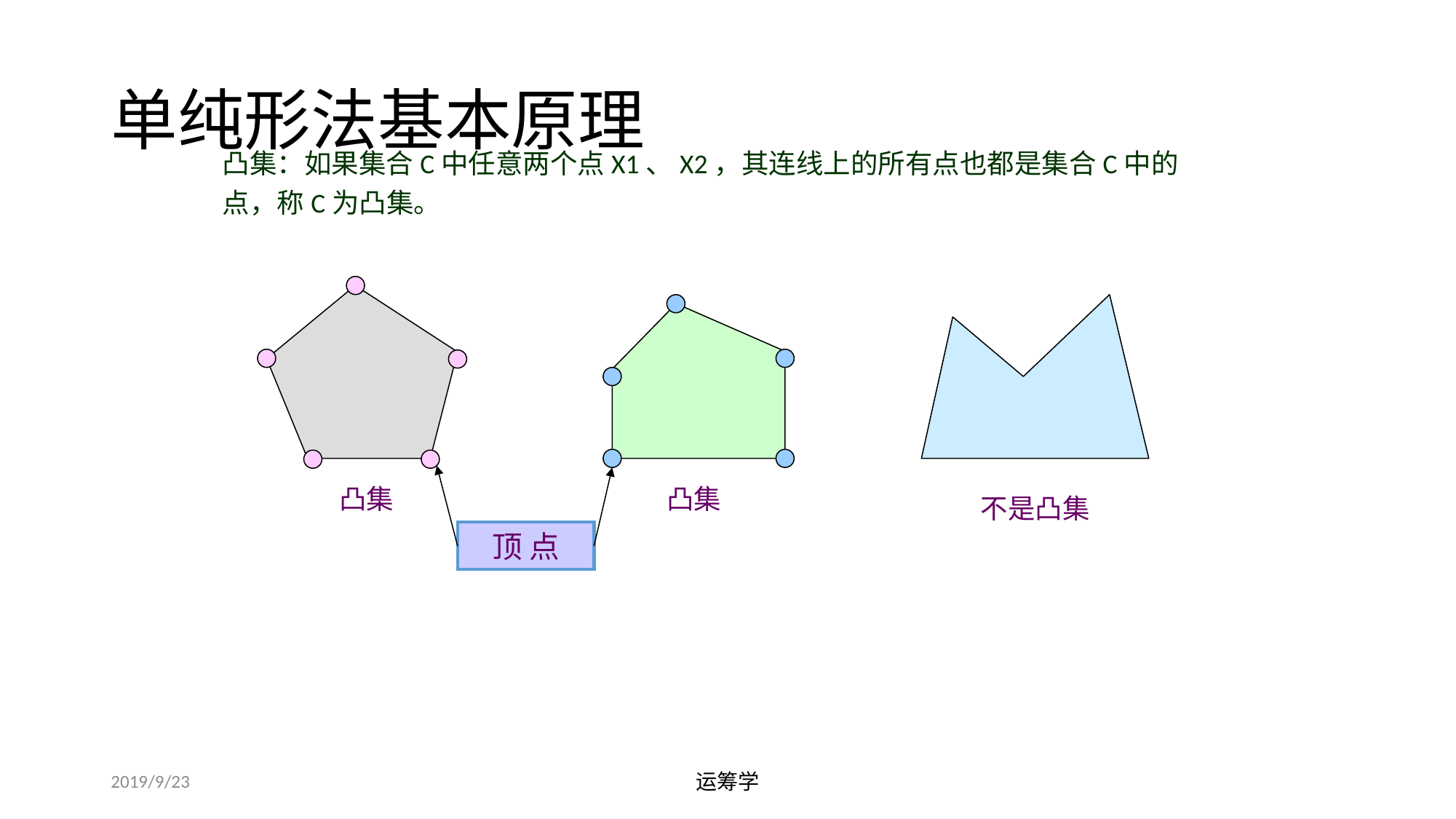

# 单纯形法基本原理
凸集：如果集合C中任意两个点X1、X2，其连线上的所有点也都是集合C中的点，称C为凸集。

顶 点
凸集
凸集
不是凸集
2019/9/23
运筹学